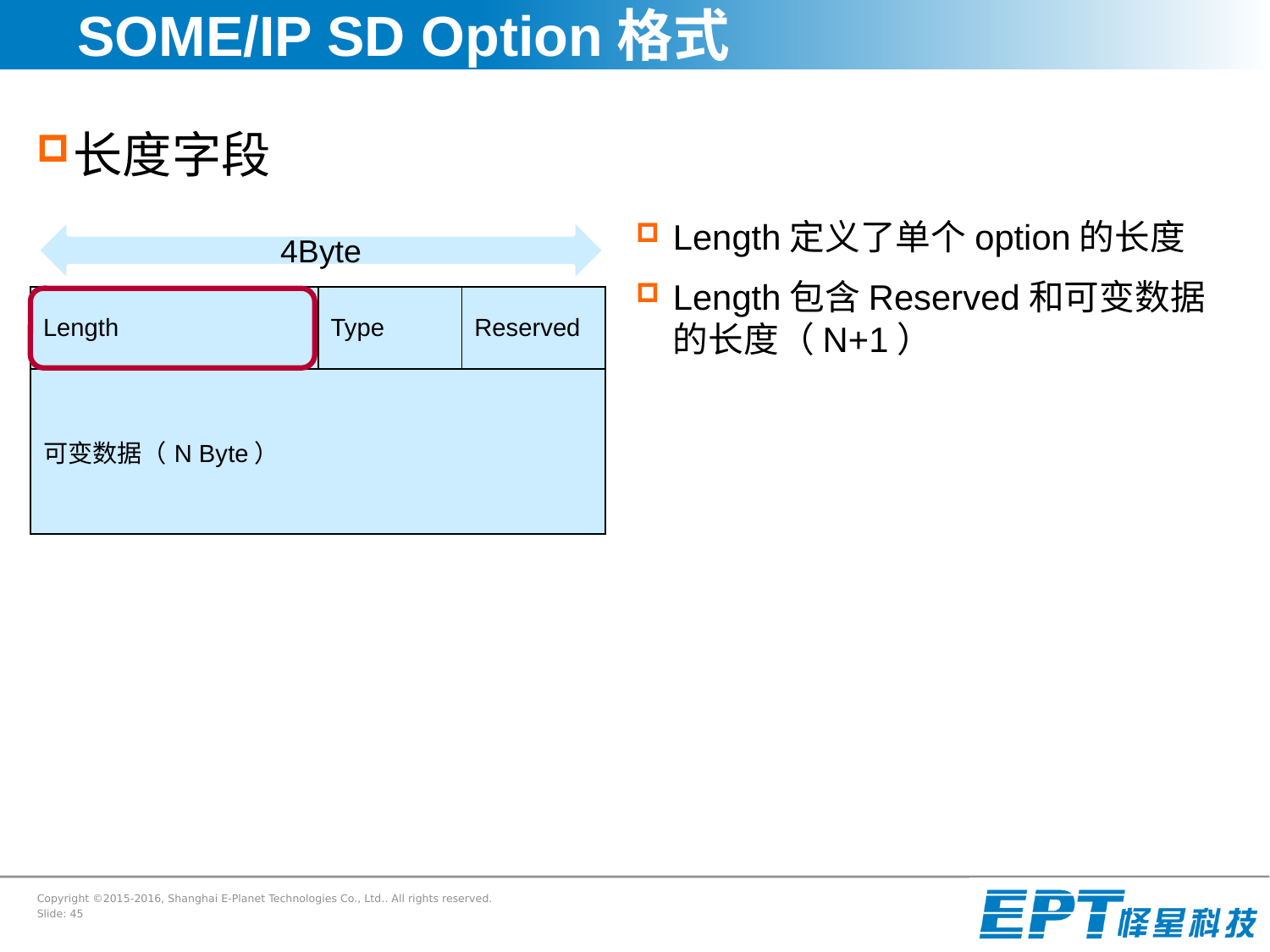

# SOME/IP SD Option格式
长度字段
Length定义了单个option的长度
Length包含Reserved和可变数据的长度（N+1）
4Byte
| Length | Type | Reserved |
| --- | --- | --- |
| 可变数据（N Byte） |  |  |